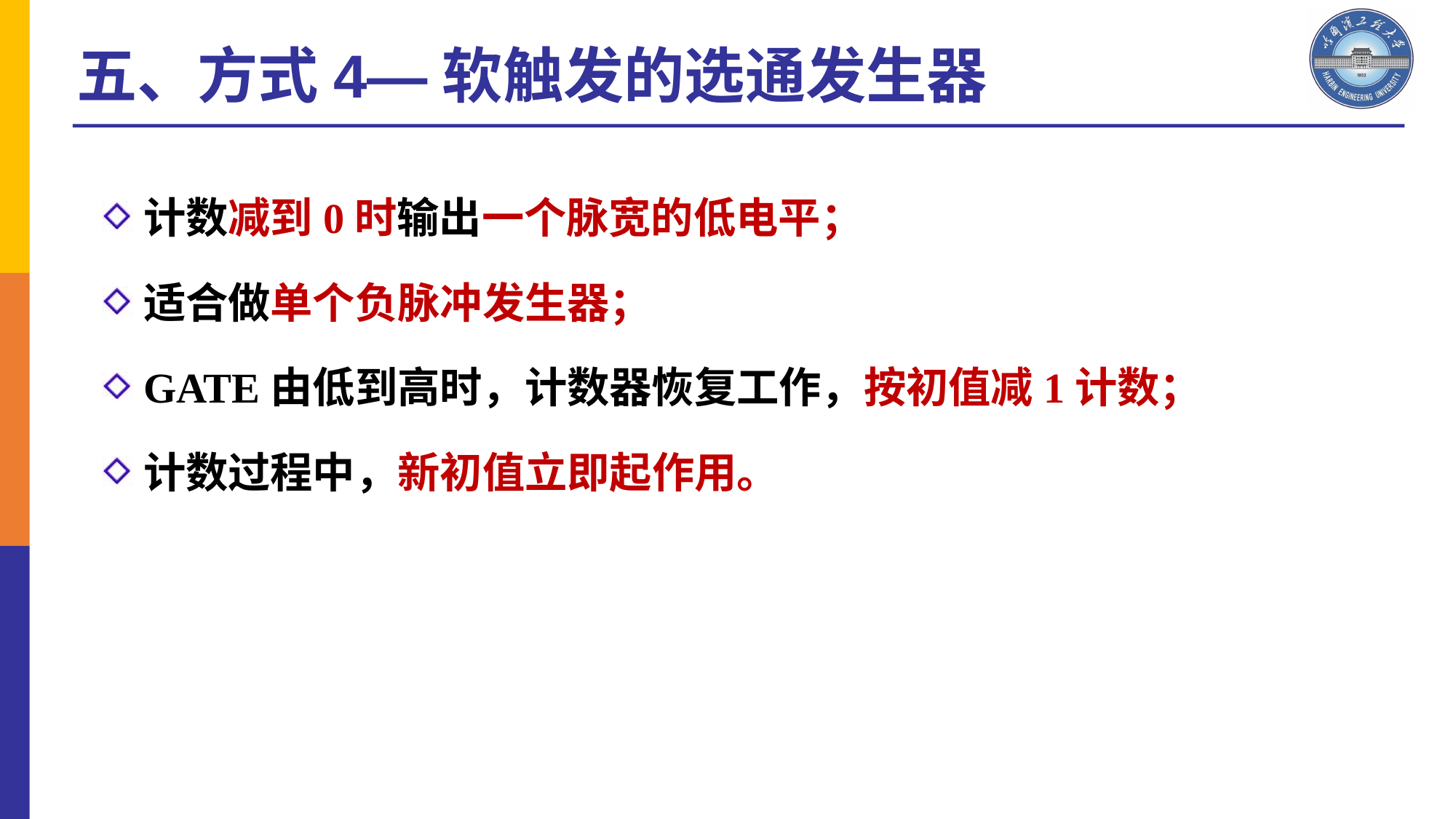

五、方式4—软触发的选通发生器
计数减到0时输出一个脉宽的低电平；
适合做单个负脉冲发生器；
GATE由低到高时，计数器恢复工作，按初值减1计数；
计数过程中，新初值立即起作用。